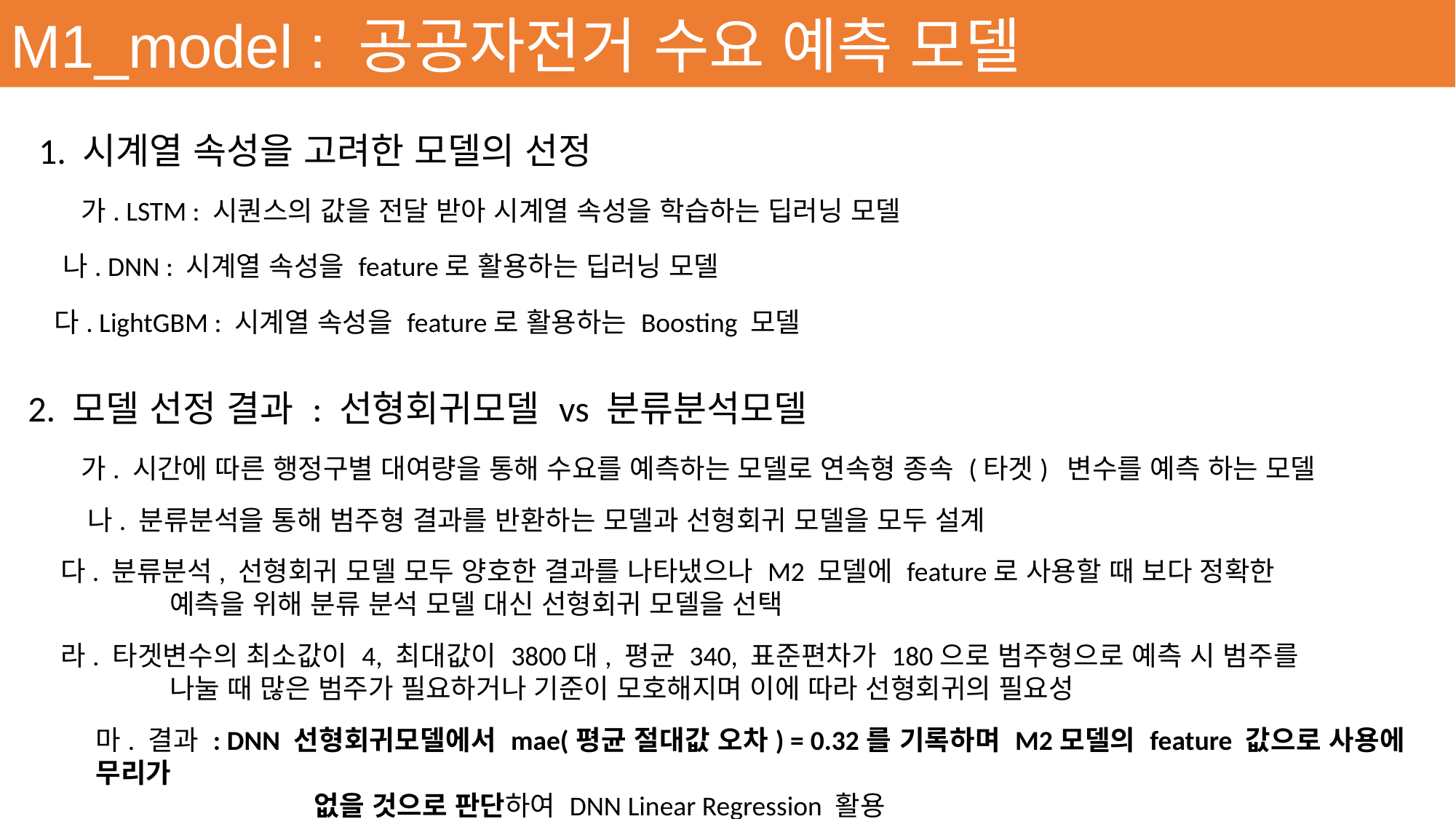

M1_model : 공공자전거 수요 예측 모델
1. 시계열 속성을 고려한 모델의 선정
가. LSTM : 시퀀스의 값을 전달 받아 시계열 속성을 학습하는 딥러닝 모델
나. DNN : 시계열 속성을 feature로 활용하는 딥러닝 모델
다. LightGBM : 시계열 속성을 feature로 활용하는 Boosting 모델
2. 모델 선정 결과 : 선형회귀모델 vs 분류분석모델
가. 시간에 따른 행정구별 대여량을 통해 수요를 예측하는 모델로 연속형 종속 (타겟)  변수를 예측 하는 모델
나. 분류분석을 통해 범주형 결과를 반환하는 모델과 선형회귀 모델을 모두 설계
다. 분류분석, 선형회귀 모델 모두 양호한 결과를 나타냈으나 M2 모델에 feature로 사용할 때 보다 정확한
	예측을 위해 분류 분석 모델 대신 선형회귀 모델을 선택
라. 타겟변수의 최소값이 4, 최대값이 3800대, 평균 340, 표준편차가 180으로 범주형으로 예측 시 범주를 	나눌 때 많은 범주가 필요하거나 기준이 모호해지며 이에 따라 선형회귀의 필요성
마. 결과 : DNN 선형회귀모델에서 mae(평균 절대값 오차) = 0.32를 기록하며 M2모델의 feature 값으로 사용에 무리가
		없을 것으로 판단하여 DNN Linear Regression 활용